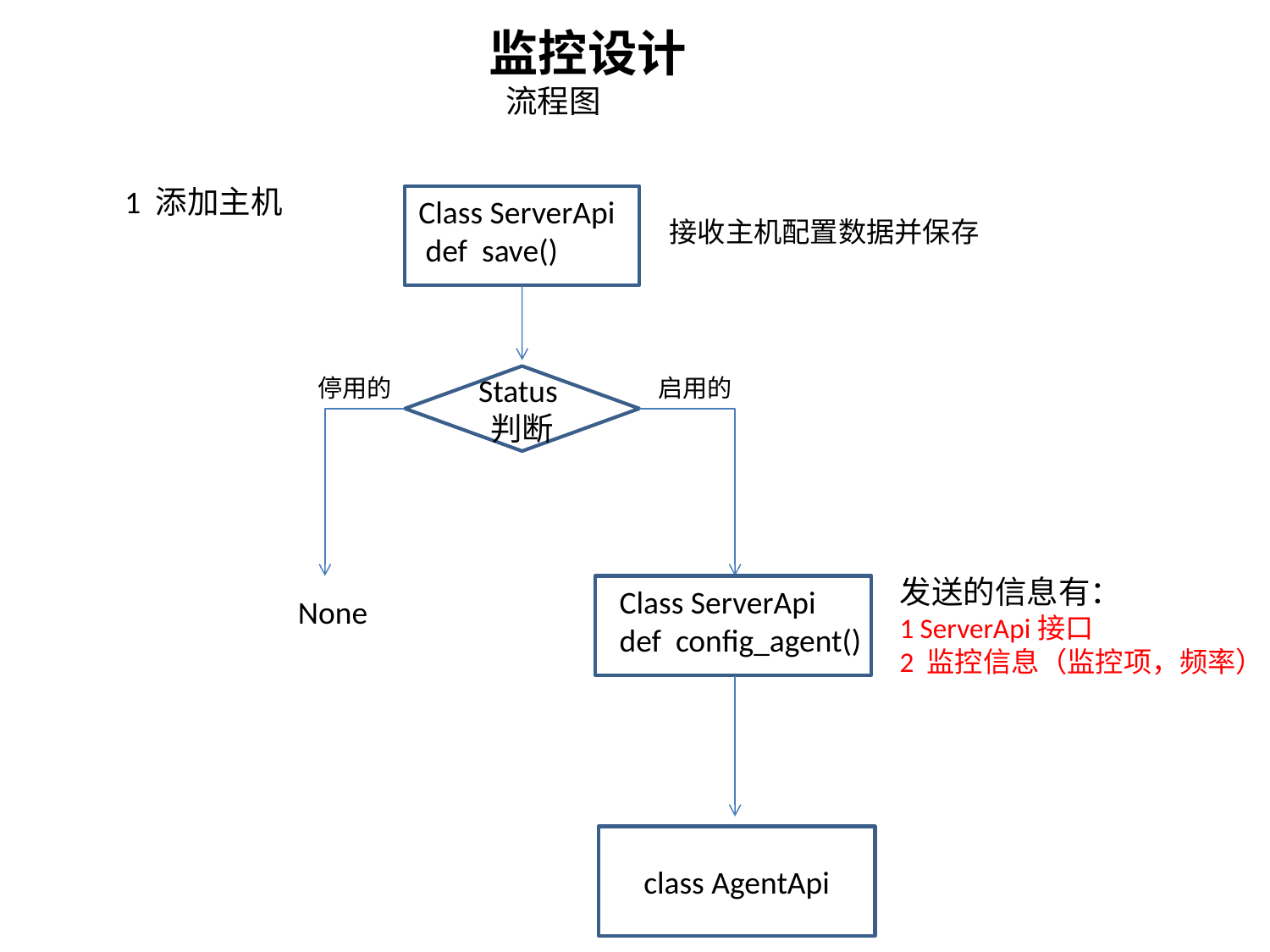

监控设计
      流程图
1 添加主机

Class ServerApi
 def  save()
接收主机配置数据并保存
停用的
Status判断
启用的
发送的信息有：
1 ServerApi接口
2 监控信息（监控项，频率）

Class ServerApi
def  config_agent()
None
 class AgentApi